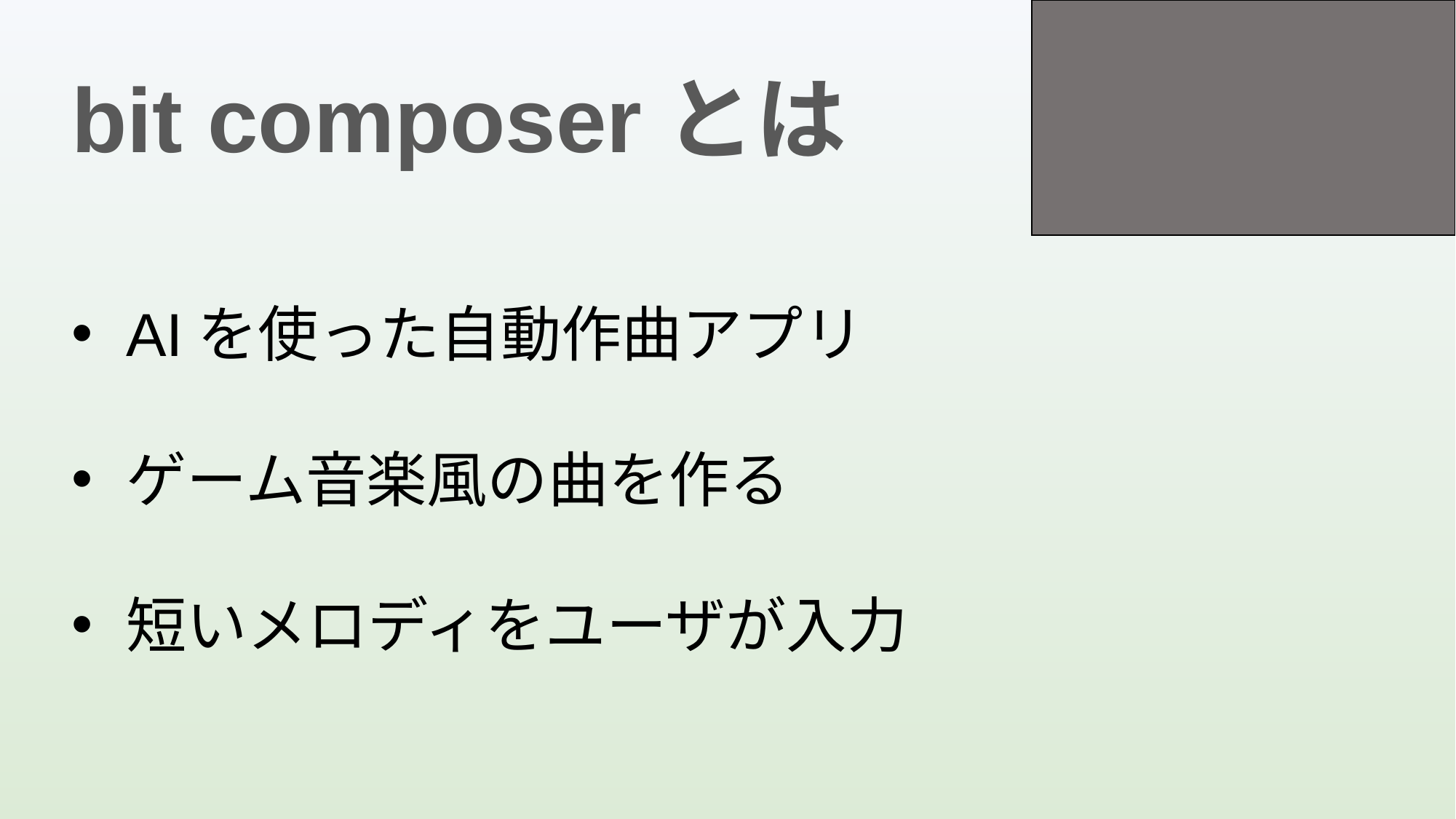

bit composerとは
AIを使った自動作曲アプリ

ゲーム音楽風の曲を作る

短いメロディをユーザが入力